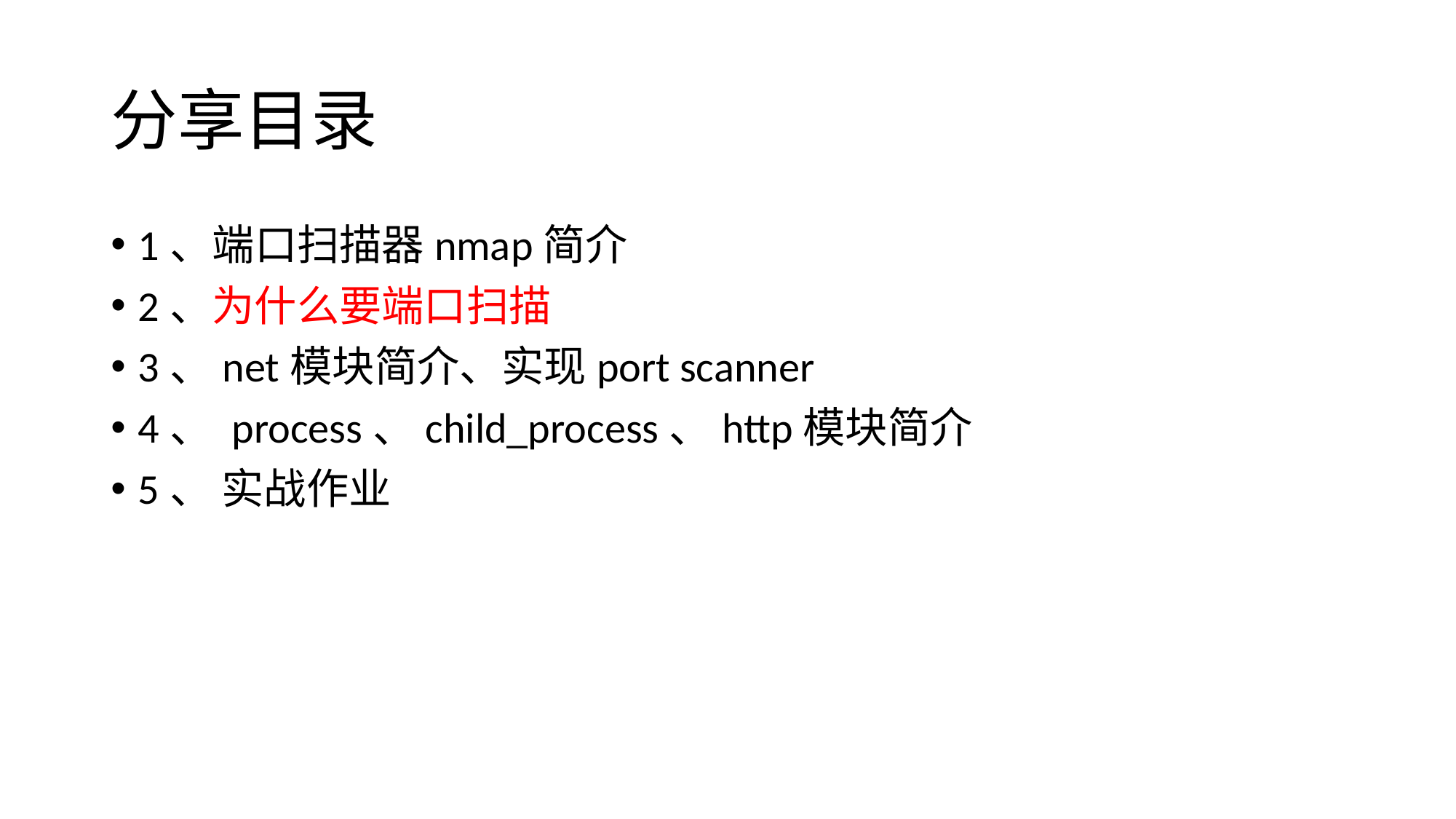

# 分享目录
1、端口扫描器nmap简介
2、为什么要端口扫描
3、net模块简介、实现port scanner
4、 process、child_process、http模块简介
5、 实战作业